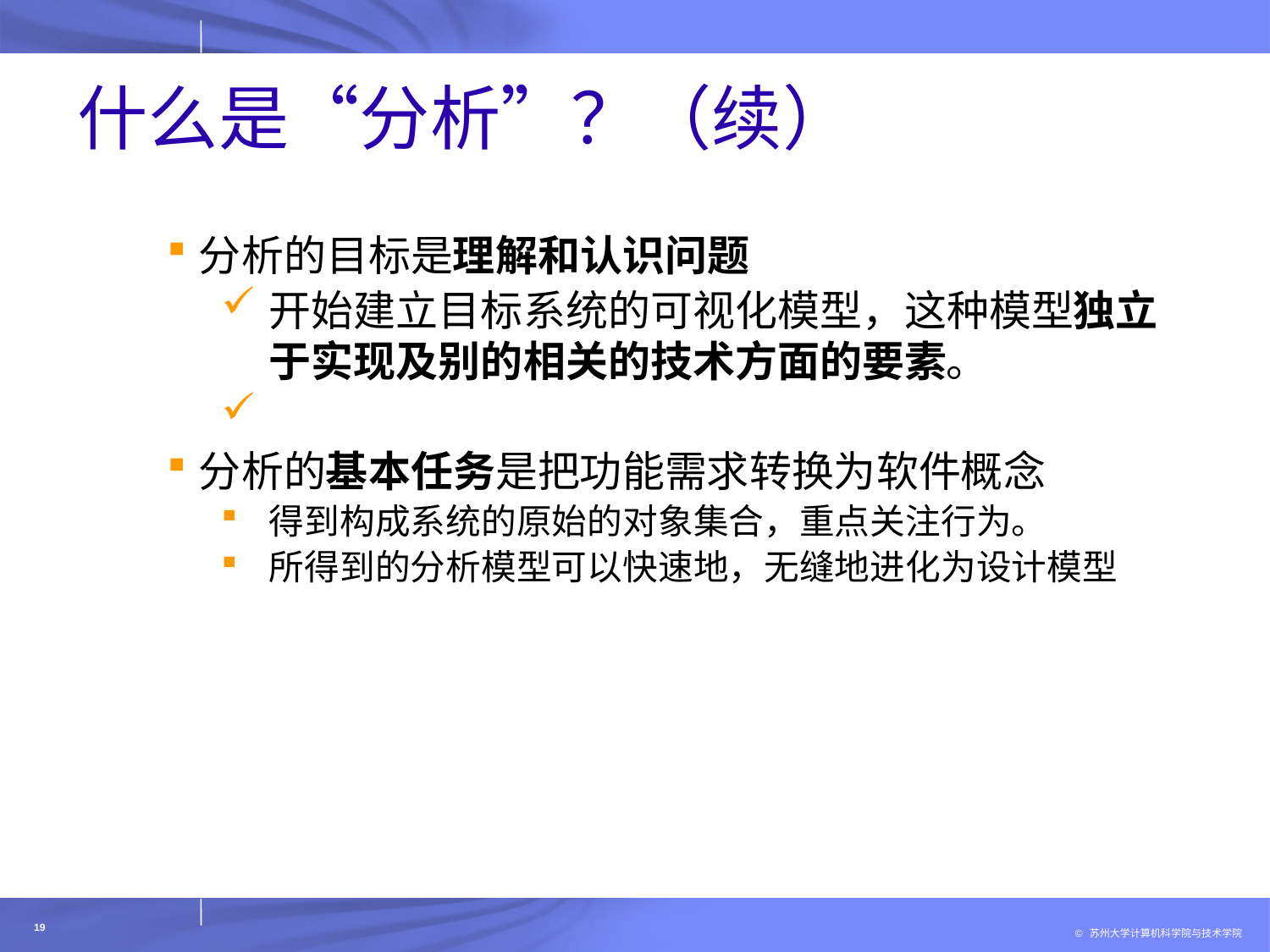

# 什么是“分析”？（续）
分析的目标是理解和认识问题
开始建立目标系统的可视化模型，这种模型独立于实现及别的相关的技术方面的要素。

分析的基本任务是把功能需求转换为软件概念
得到构成系统的原始的对象集合，重点关注行为。
所得到的分析模型可以快速地，无缝地进化为设计模型
19